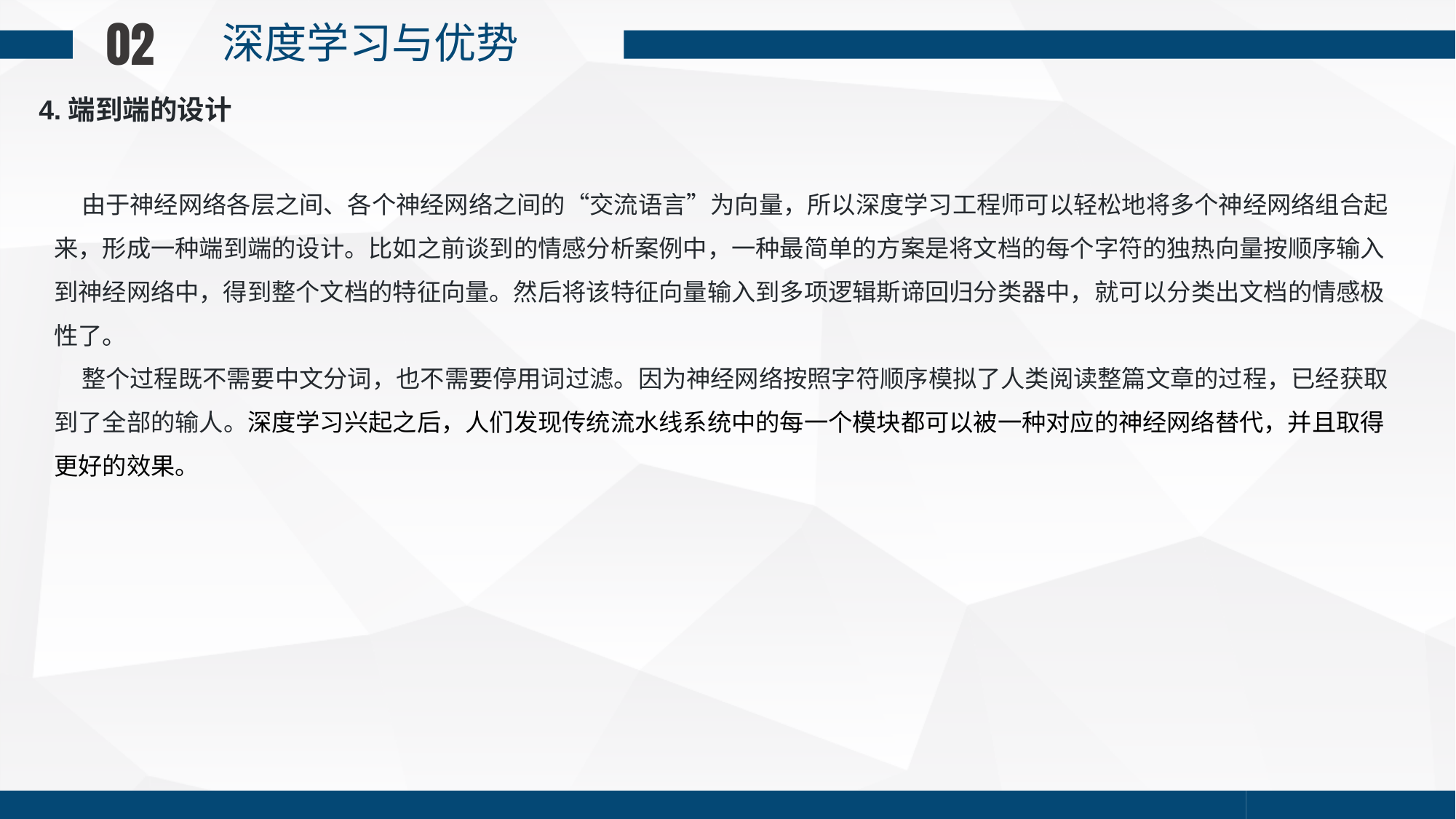

02
 深度学习与优势

4.端到端的设计
    由于神经网络各层之间、各个神经网络之间的“交流语言”为向量，所以深度学习工程师可以轻松地将多个神经网络组合起来，形成一种端到端的设计。比如之前谈到的情感分析案例中，一种最简单的方案是将文档的每个字符的独热向量按顺序输入到神经网络中，得到整个文档的特征向量。然后将该特征向量输入到多项逻辑斯谛回归分类器中，就可以分类出文档的情感极性了。
    整个过程既不需要中文分词，也不需要停用词过滤。因为神经网络按照字符顺序模拟了人类阅读整篇文章的过程，已经获取到了全部的输人。深度学习兴起之后，人们发现传统流水线系统中的每一个模块都可以被一种对应的神经网络替代，并且取得更好的效果。